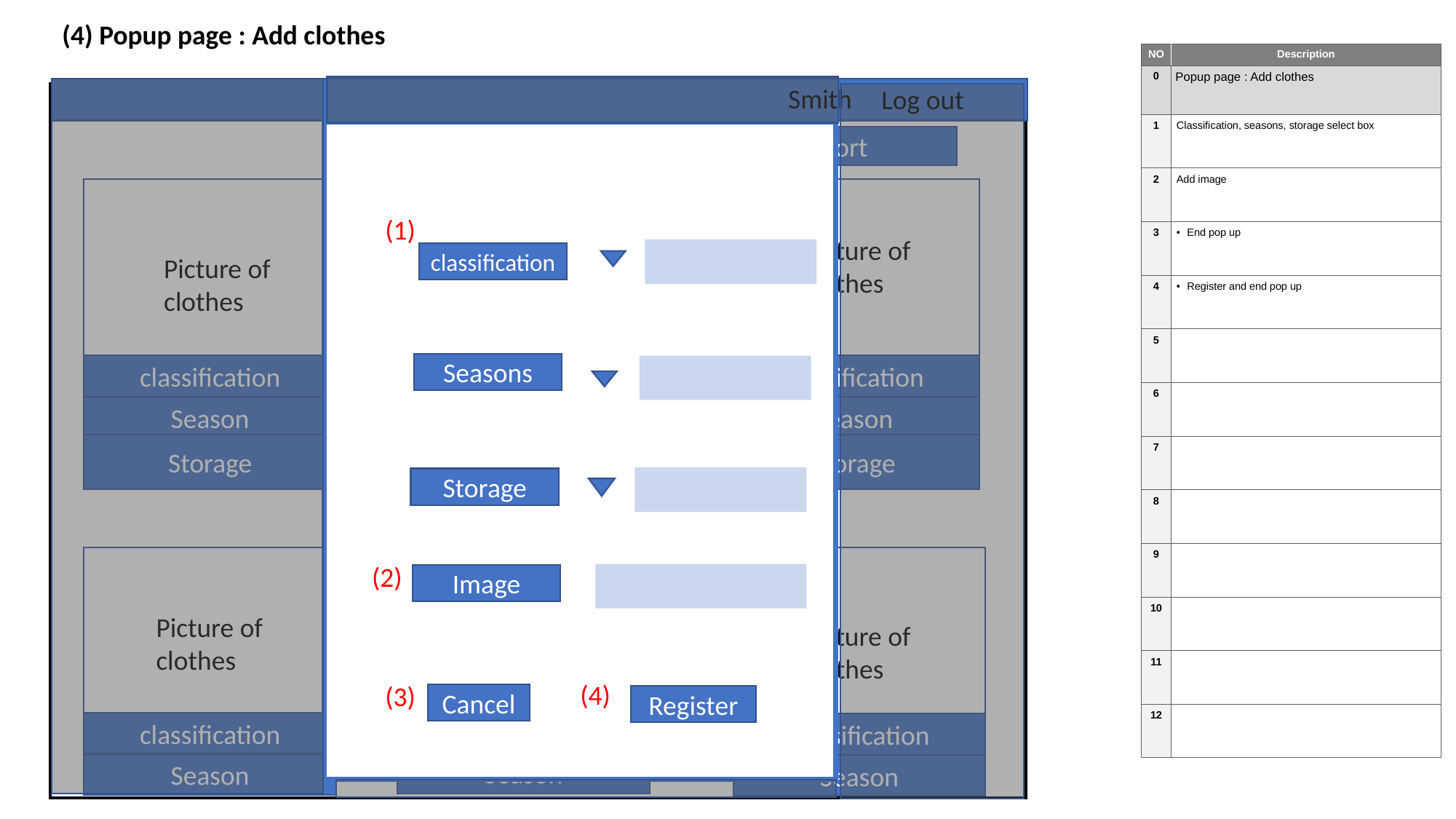

(4) Popup page : Add clothes
| NO | Description |
| --- | --- |
| 0 | Popup page : Add clothes |
| 1 | Classification, seasons, storage select box |
| 2 | Add image |
| 3 | End pop up |
| 4 | Register and end pop up |
| 5 |  |
| 6 |  |
| 7 |  |
| 8 |  |
| 9 |  |
| 10 |  |
| 11 |  |
| 12 |  |
홍길동
Smith
로그아웃
Log out

옷

정렬
Sort
옷 추가
Add clothes

(1)

Picture of clothes
\

옷 종류
Picture of clothes

classification
옷 사진
옷 사진
Picture of clothes

계절
저장 위치

Seasons
옷 종류
classification
classification
옷 종류
classification

계절
Season
Season
계절
Season
저장 위치
Storage
Storage
저장 위치
Storage

Storage

(2)

Image
옷 사진
Picture of clothes
Picture of clothes
옷 사진
Picture of clothes
(4)
(3)
Cancel
Register
옷 종류
classification
옷 종류
classification
옷 종류
classification
계절
Season
계절
Season
계절
Season